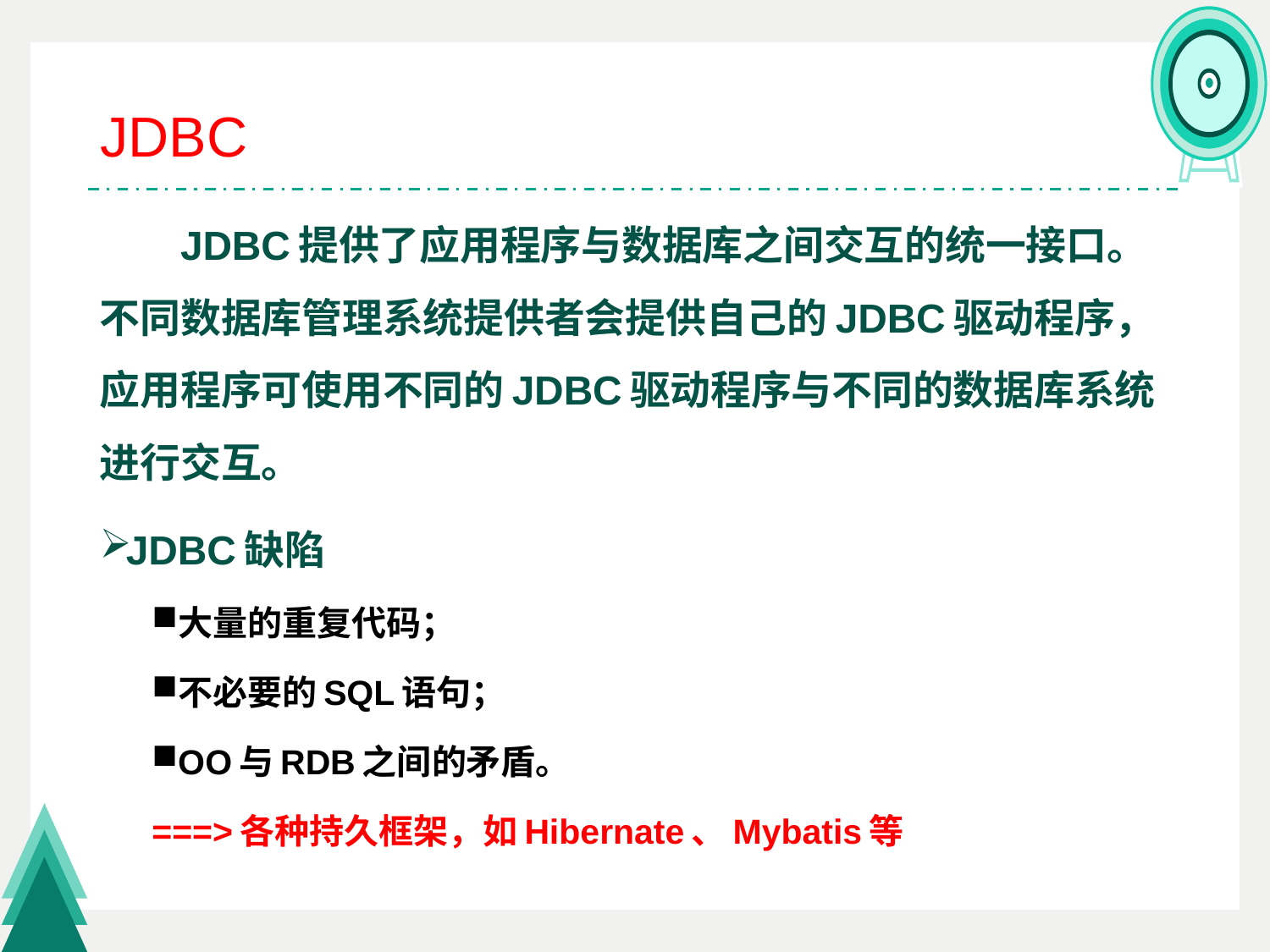

# JDBC
JDBC提供了应用程序与数据库之间交互的统一接口。不同数据库管理系统提供者会提供自己的JDBC驱动程序，应用程序可使用不同的JDBC驱动程序与不同的数据库系统进行交互。
JDBC缺陷
大量的重复代码；
不必要的SQL语句；
OO与RDB之间的矛盾。
===>各种持久框架，如Hibernate、Mybatis等